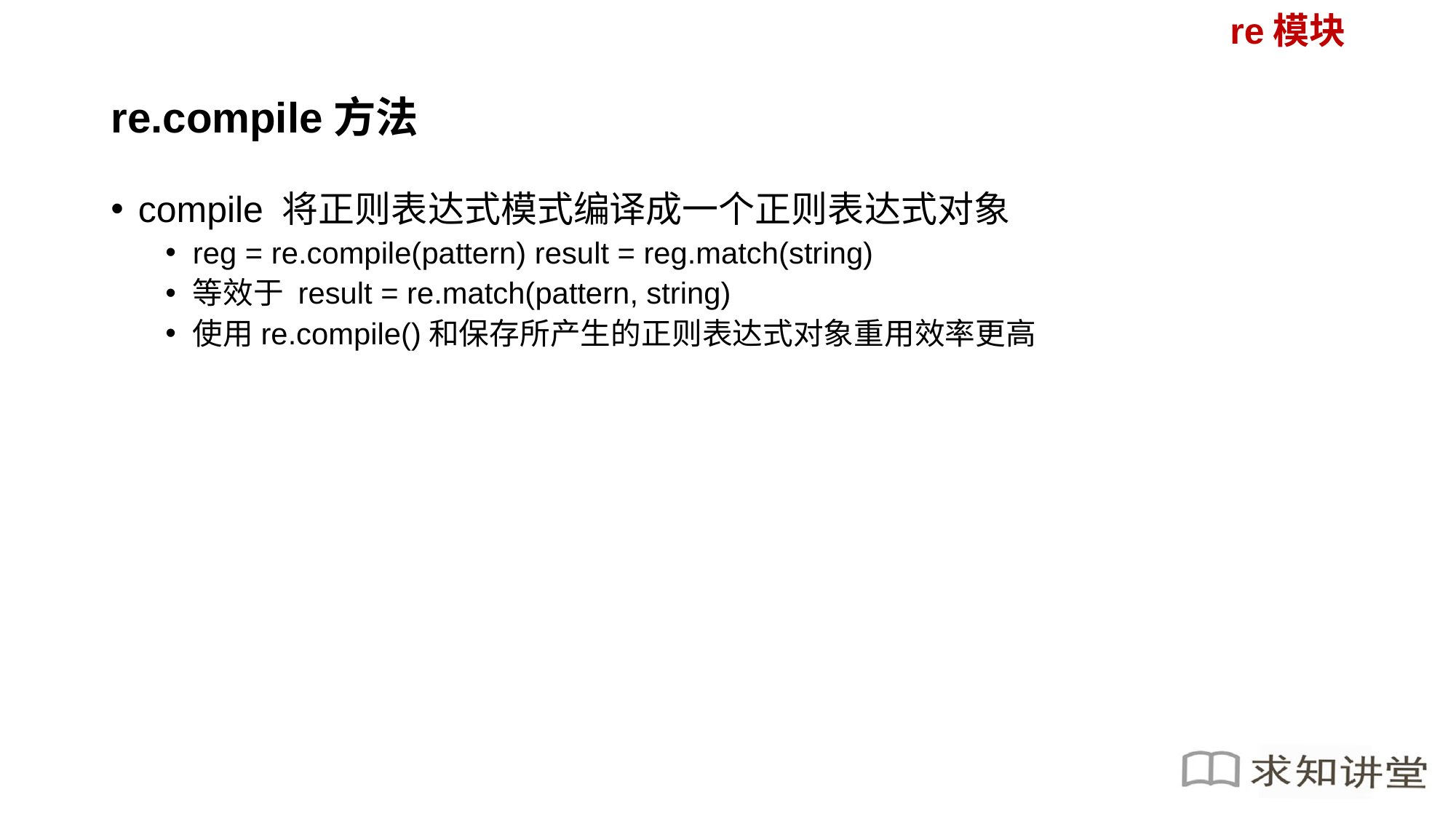

re模块
# re.compile方法
compile 将正则表达式模式编译成一个正则表达式对象
reg = re.compile(pattern) result = reg.match(string)
等效于 result = re.match(pattern, string)
使用re.compile()和保存所产生的正则表达式对象重用效率更高